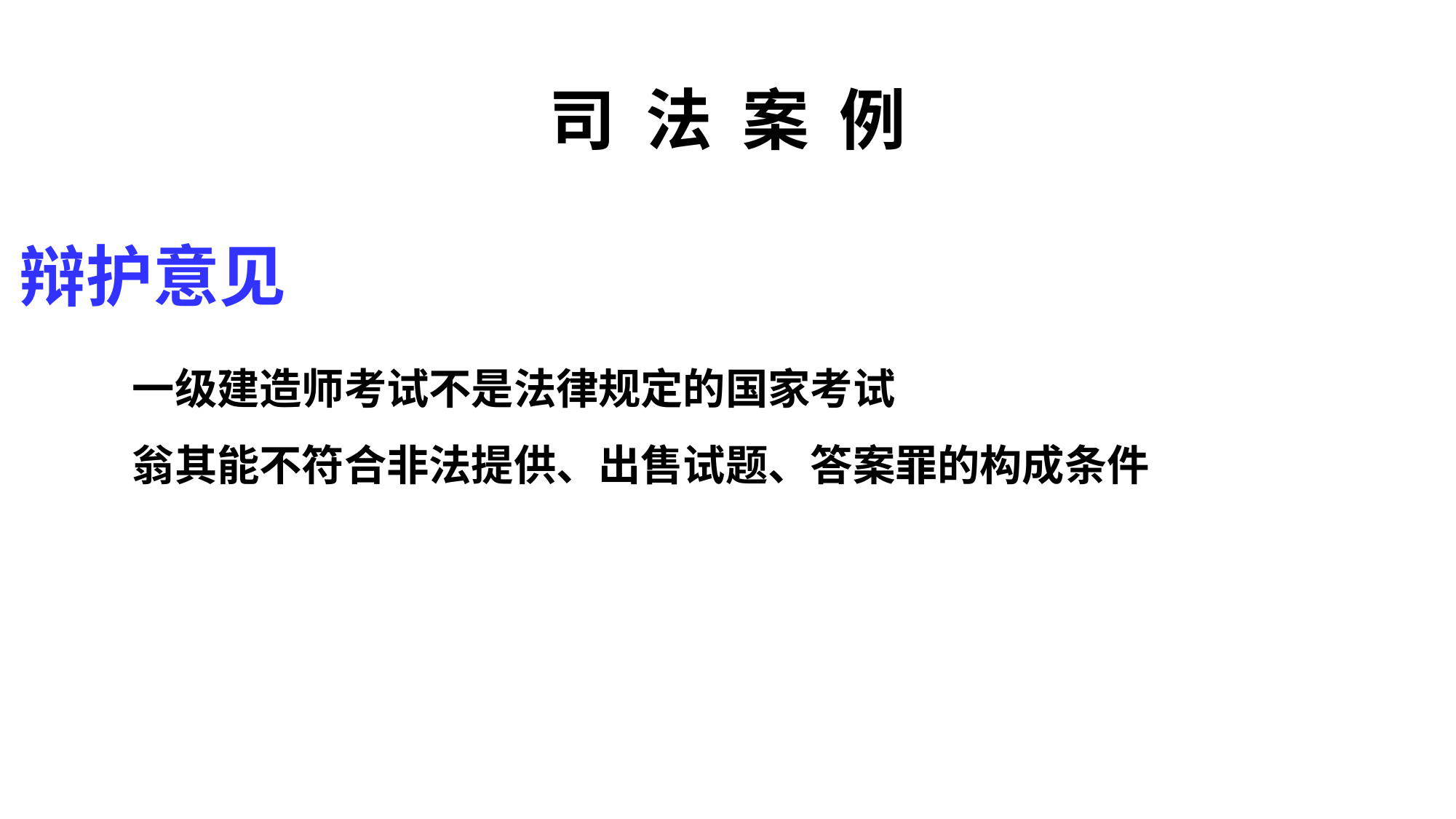

# 司  法  案  例
辩护意见

     一级建造师考试不是法律规定的国家考试
     翁其能不符合非法提供、出售试题、答案罪的构成条件